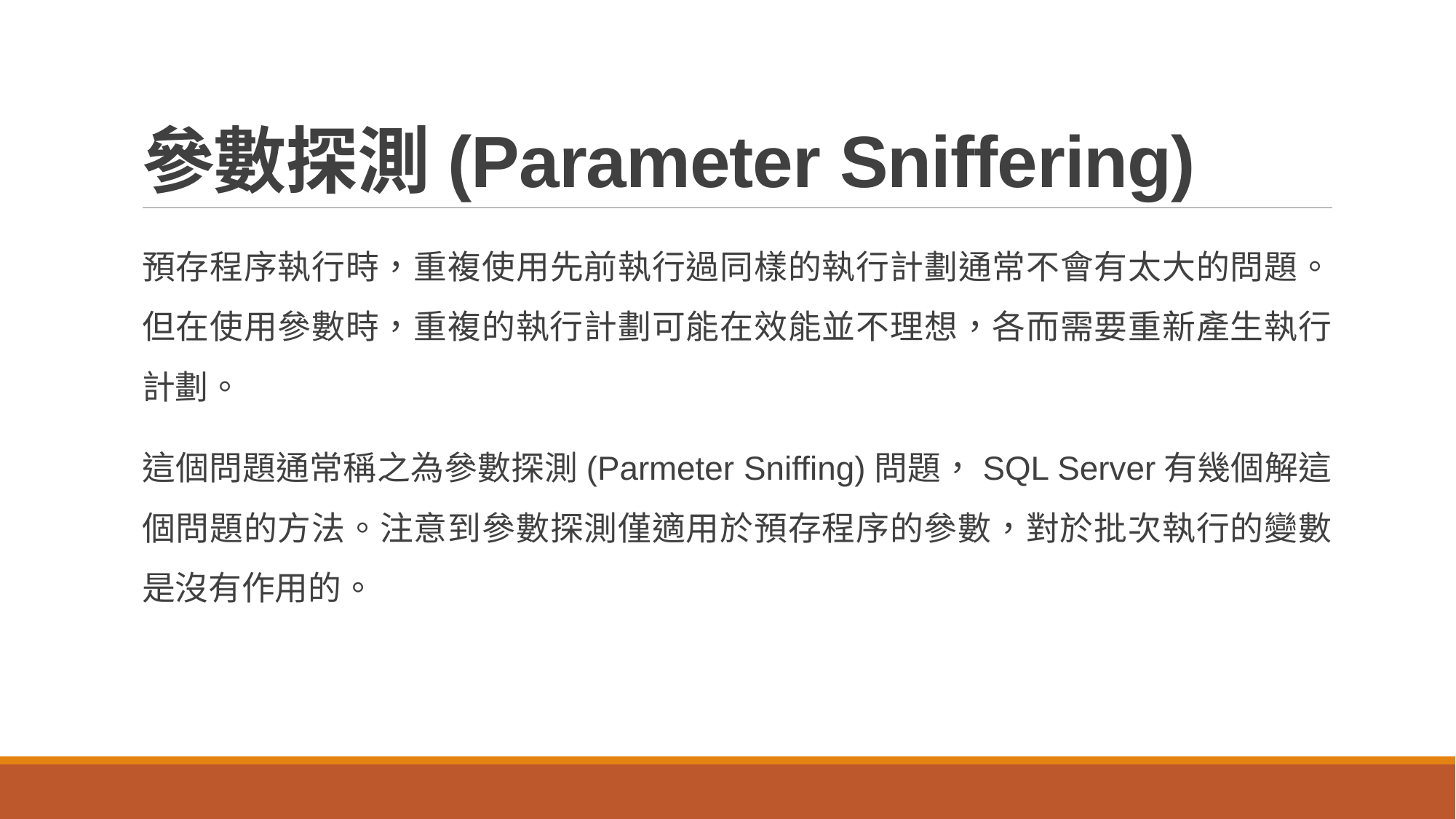

# 參數探測(Parameter Sniffering)
預存程序執行時，重複使用先前執行過同樣的執行計劃通常不會有太大的問題。但在使用參數時，重複的執行計劃可能在效能並不理想，各而需要重新產生執行計劃。
這個問題通常稱之為參數探測(Parmeter Sniffing)問題，SQL Server有幾個解這個問題的方法。注意到參數探測僅適用於預存程序的參數，對於批次執行的變數是沒有作用的。